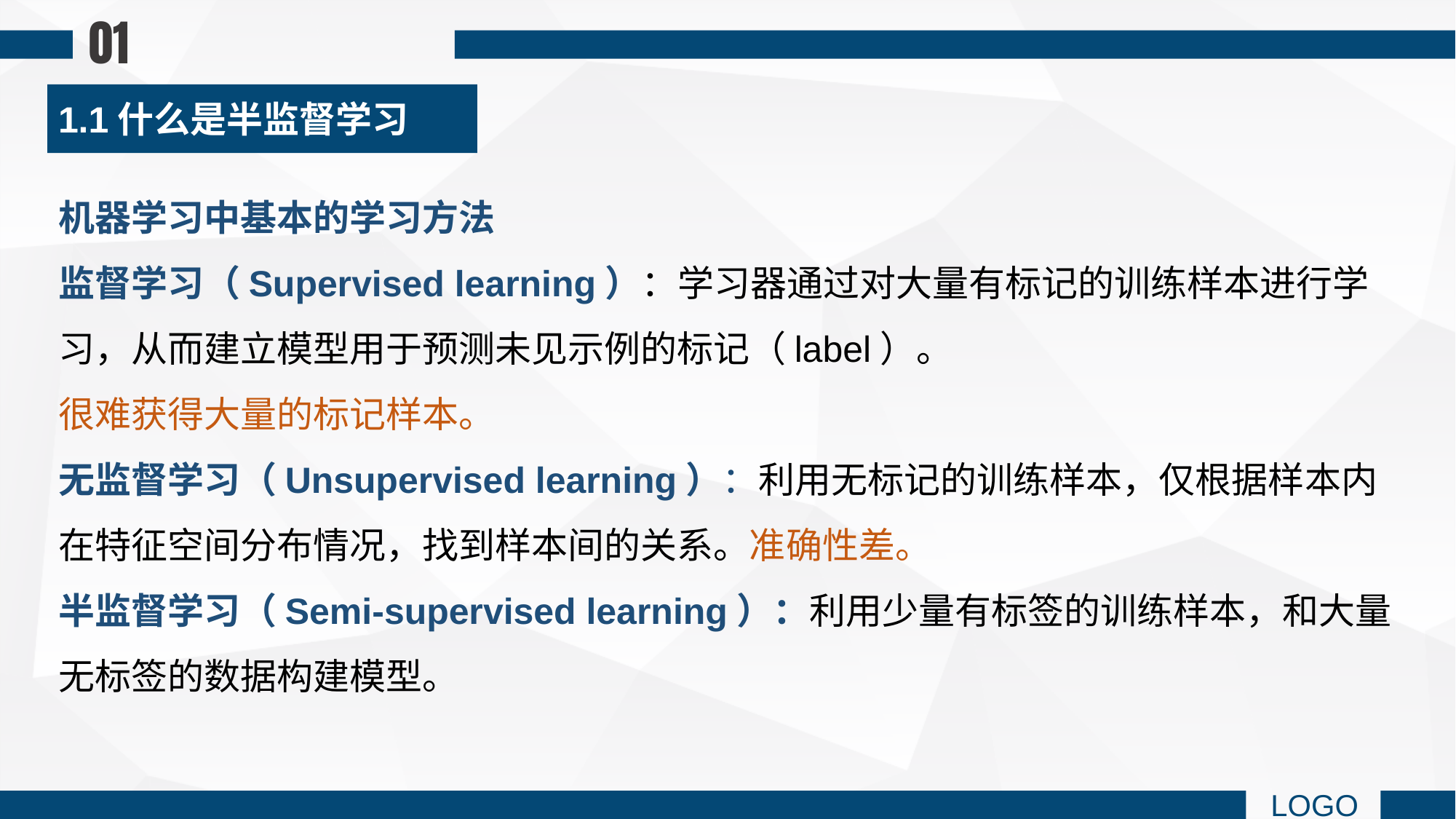

01

1.1什么是半监督学习

机器学习中基本的学习方法
监督学习（Supervised learning）：学习器通过对大量有标记的训练样本进行学习，从而建立模型用于预测未见示例的标记（label）。
很难获得大量的标记样本。
无监督学习（Unsupervised learning）：利用无标记的训练样本，仅根据样本内在特征空间分布情况，找到样本间的关系。准确性差。
半监督学习（Semi-supervised learning）：利用少量有标签的训练样本，和大量无标签的数据构建模型。

LOGO